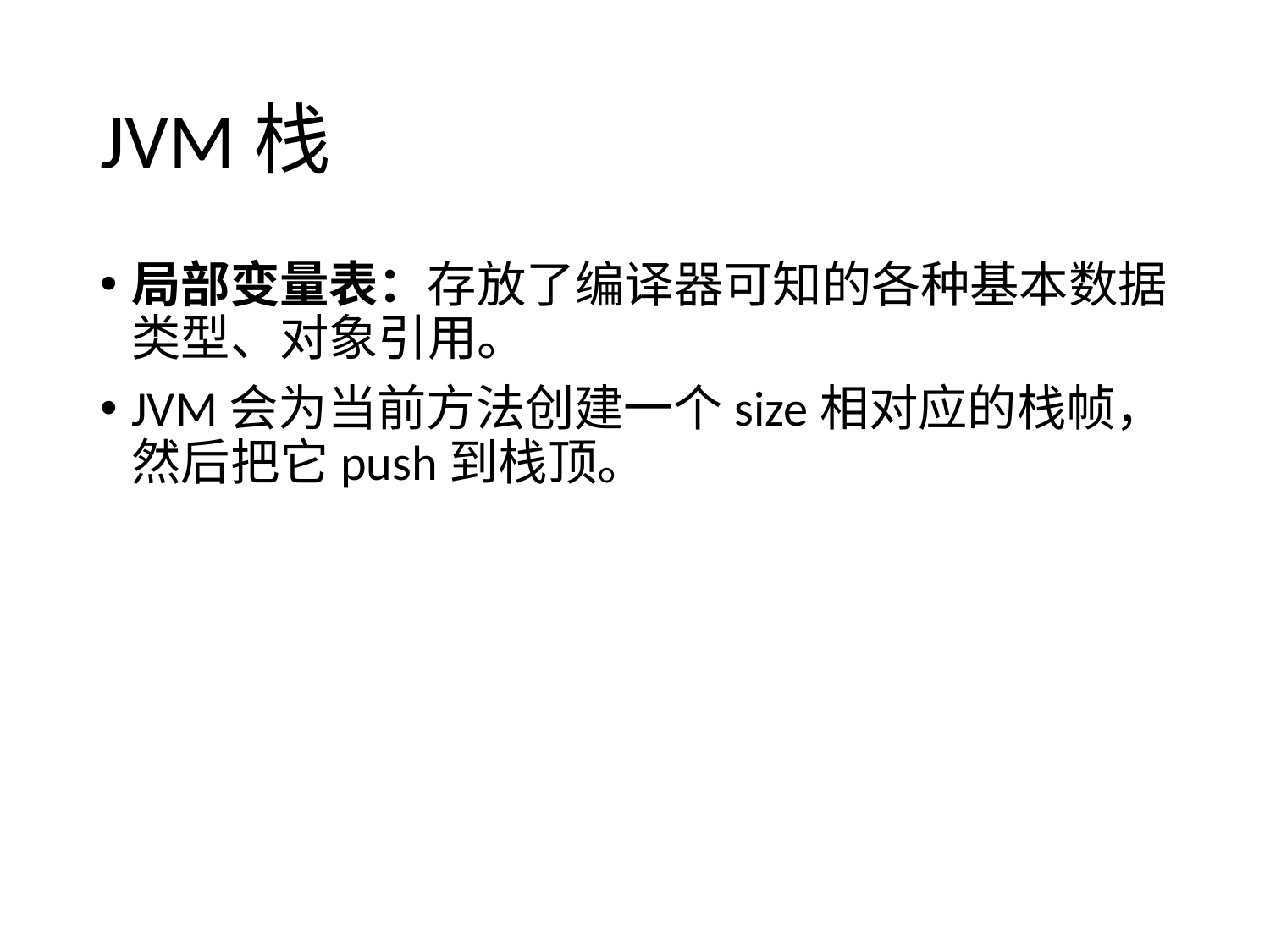

# JVM栈
局部变量表：存放了编译器可知的各种基本数据类型、对象引用。
JVM会为当前方法创建一个size相对应的栈帧，然后把它push到栈顶。